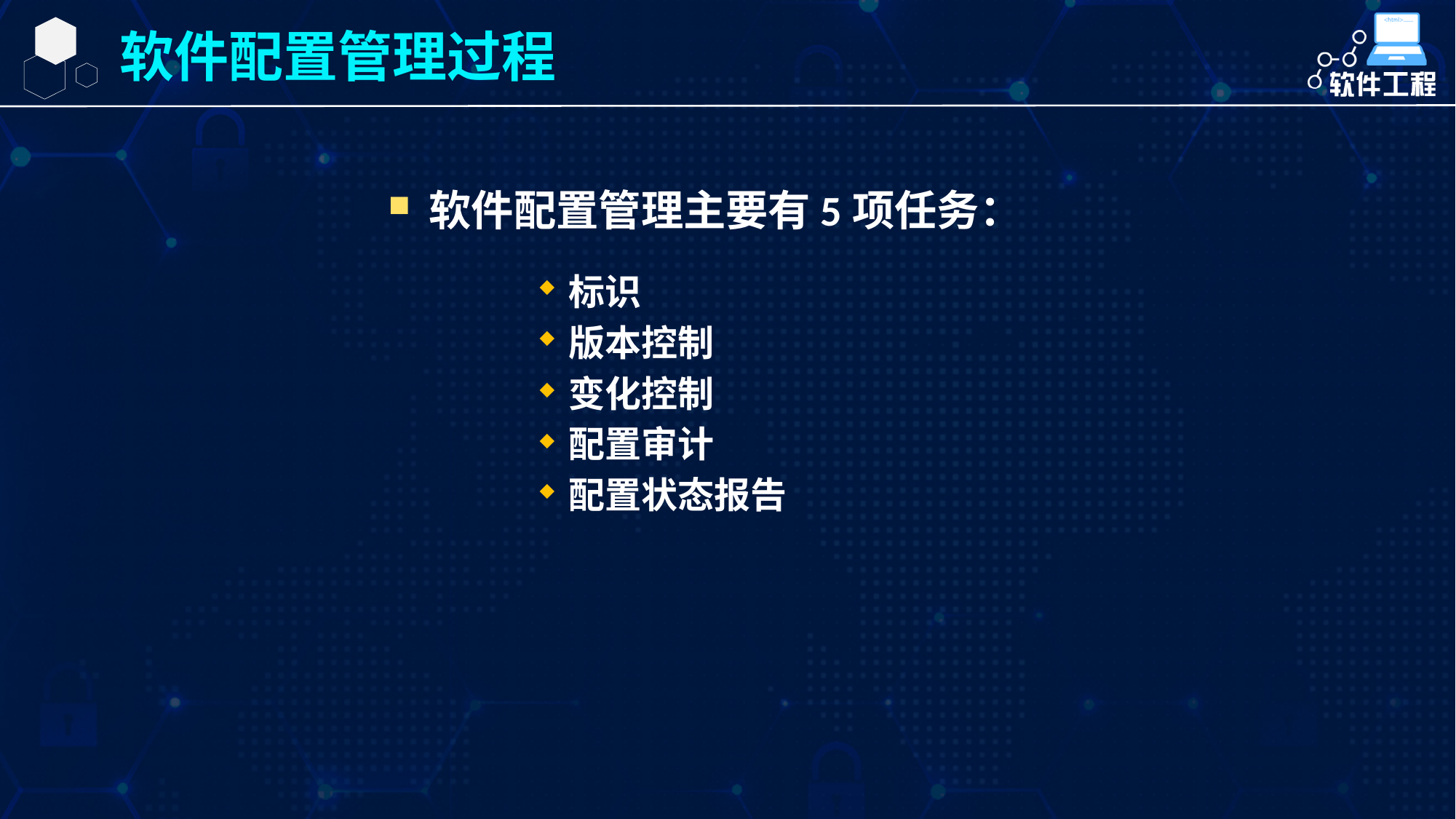

软件配置管理过程
软件配置管理主要有5项任务：
标识
版本控制
变化控制
配置审计
配置状态报告